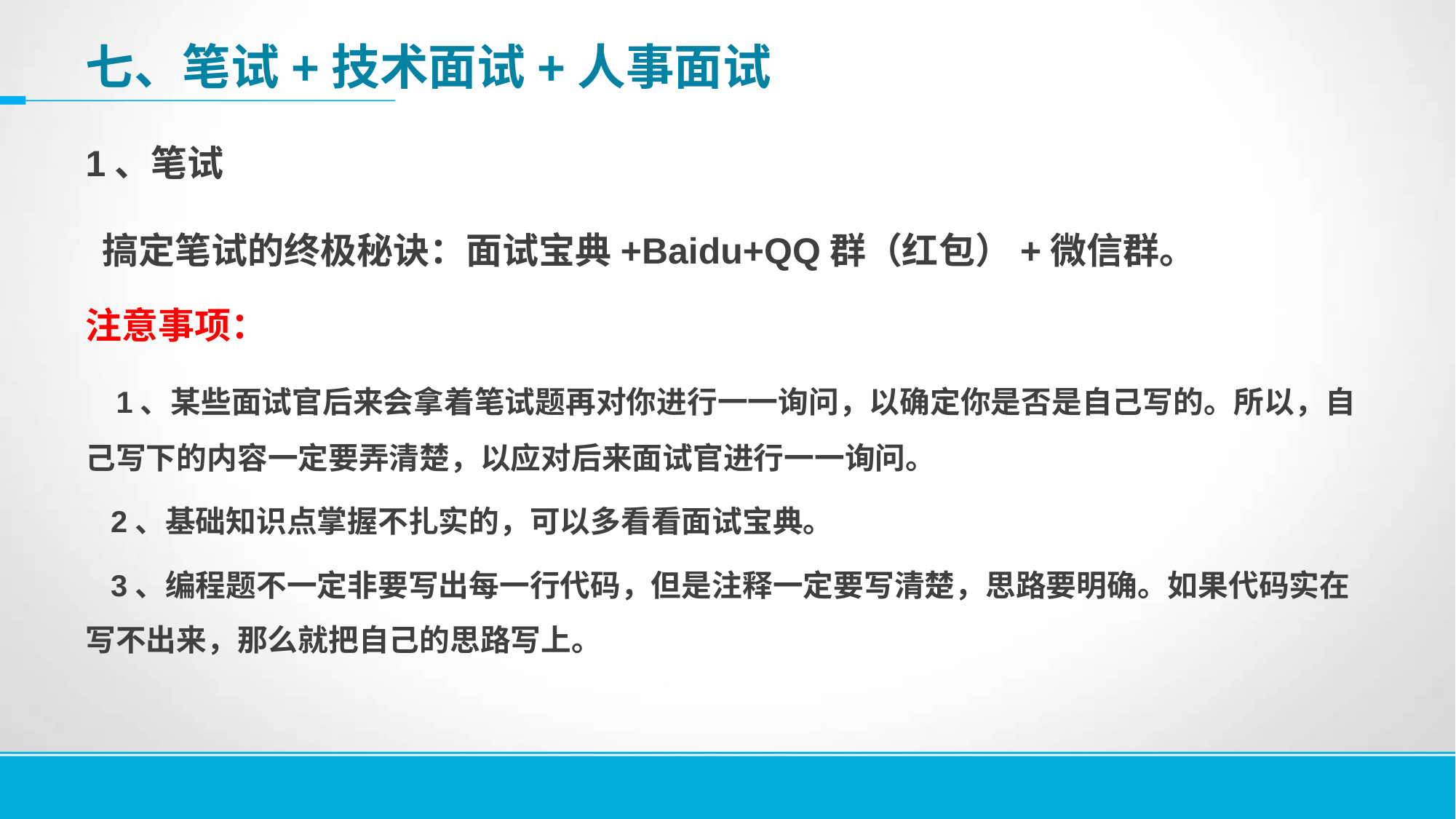

# 七、笔试+技术面试+人事面试
1、笔试
 搞定笔试的终极秘诀：面试宝典+Baidu+QQ群（红包）+微信群。
注意事项：
   1、某些面试官后来会拿着笔试题再对你进行一一询问，以确定你是否是自己写的。所以，自己写下的内容一定要弄清楚，以应对后来面试官进行一一询问。
   2、基础知识点掌握不扎实的，可以多看看面试宝典。
   3、编程题不一定非要写出每一行代码，但是注释一定要写清楚，思路要明确。如果代码实在写不出来，那么就把自己的思路写上。